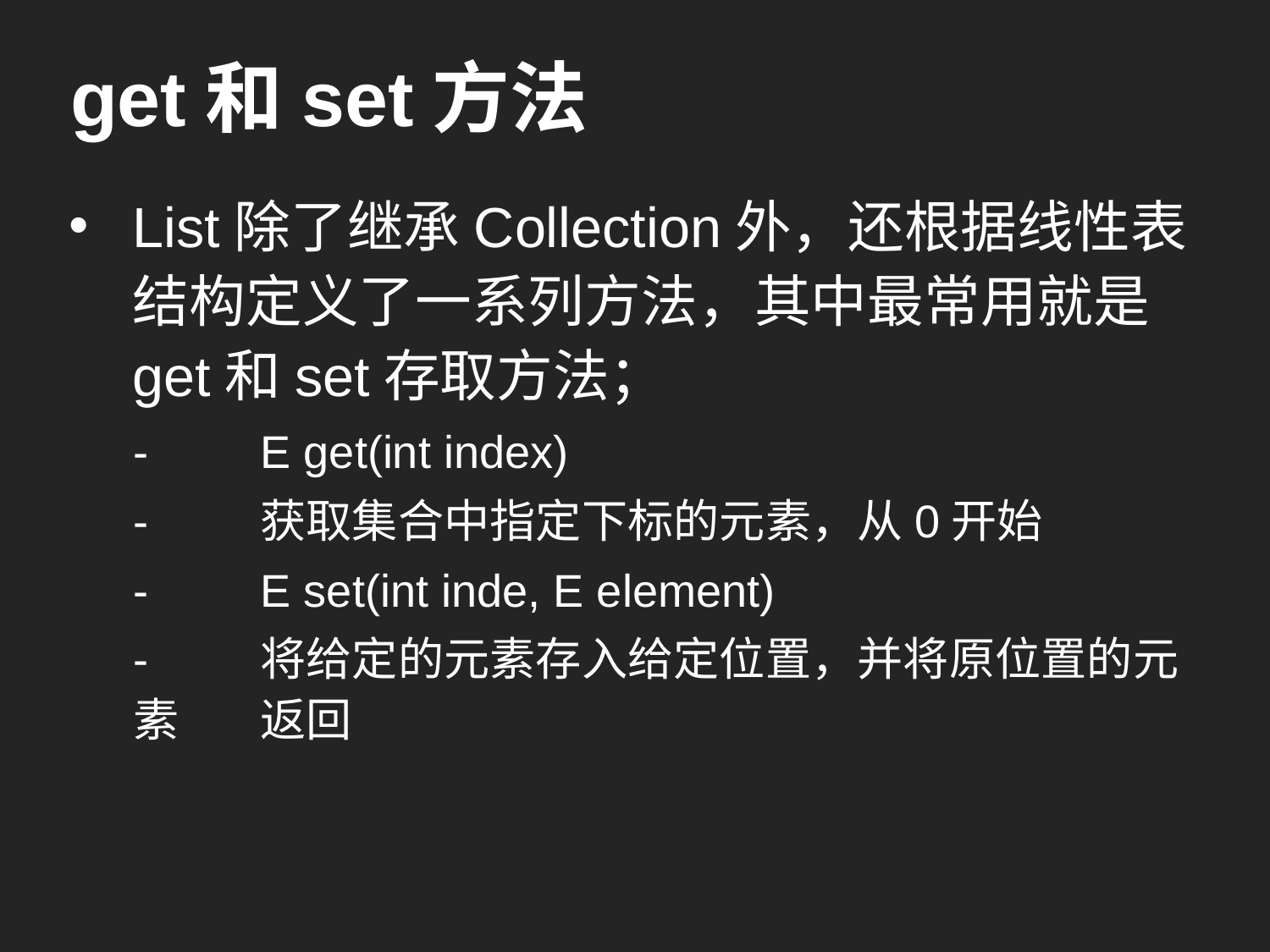

# get和set方法
List除了继承Collection外，还根据线性表结构定义了一系列方法，其中最常用就是get和set存取方法；
-	E get(int index)
-	获取集合中指定下标的元素，从0开始
-	E set(int inde, E element)
-	将给定的元素存入给定位置，并将原位置的元素	返回